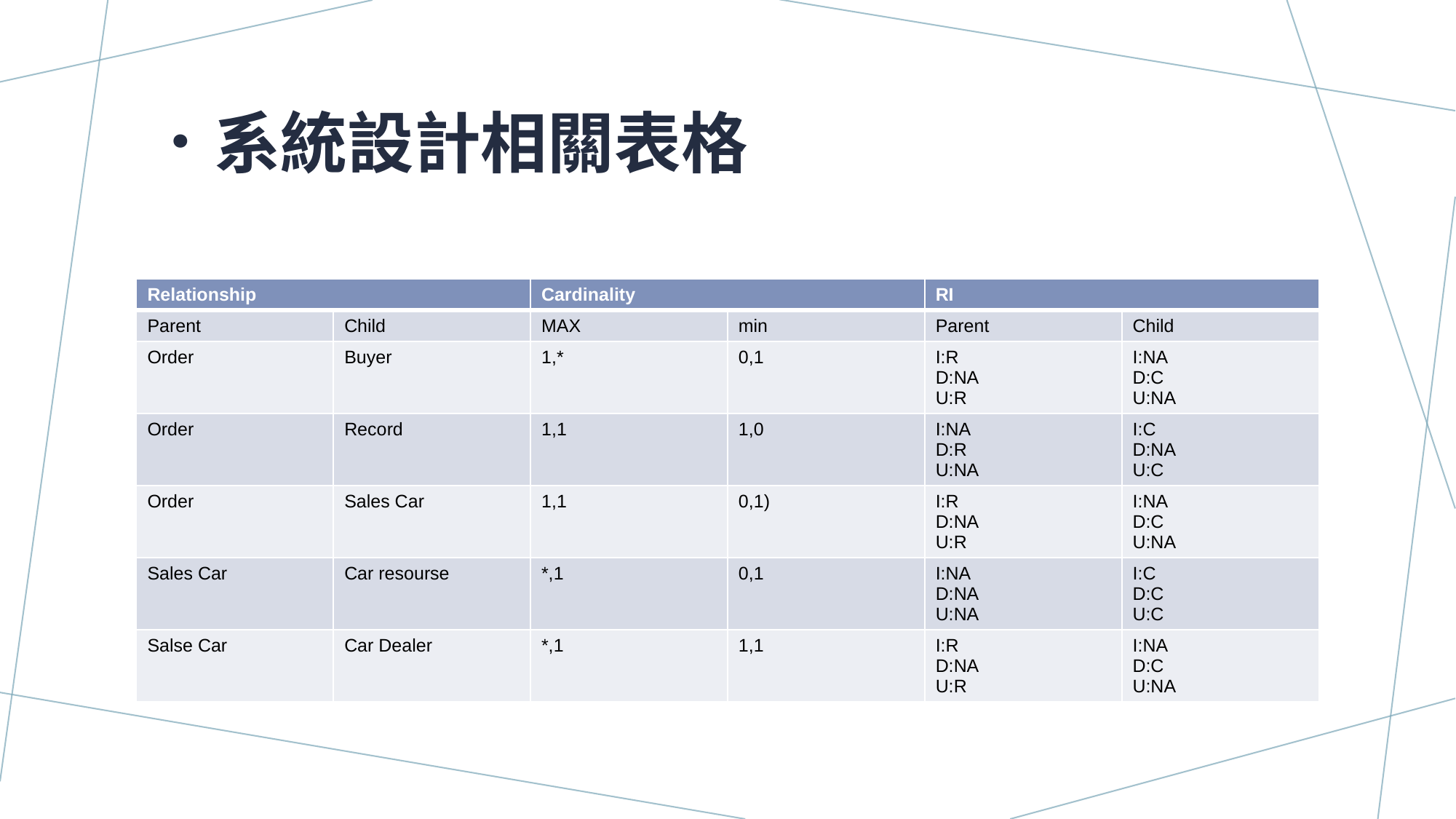

# ．系統設計相關表格
| Relationship |  | Cardinality |  | RI |  |
| --- | --- | --- | --- | --- | --- |
| Parent | Child | MAX | min | Parent | Child |
| Order | Buyer | 1,\* | 0,1 | I:R  D:NA  U:R | I:NA  D:C  U:NA |
| Order | Record | 1,1 | 1,0 | I:NA  D:R  U:NA | I:C  D:NA  U:C |
| Order | Sales Car | 1,1 | 0,1) | I:R  D:NA  U:R | I:NA  D:C  U:NA |
| Sales Car | Car resourse | \*,1 | 0,1 | I:NA  D:NA  U:NA | I:C  D:C  U:C |
| Salse Car | Car Dealer | \*,1 | 1,1 | I:R  D:NA  U:R | I:NA  D:C  U:NA |